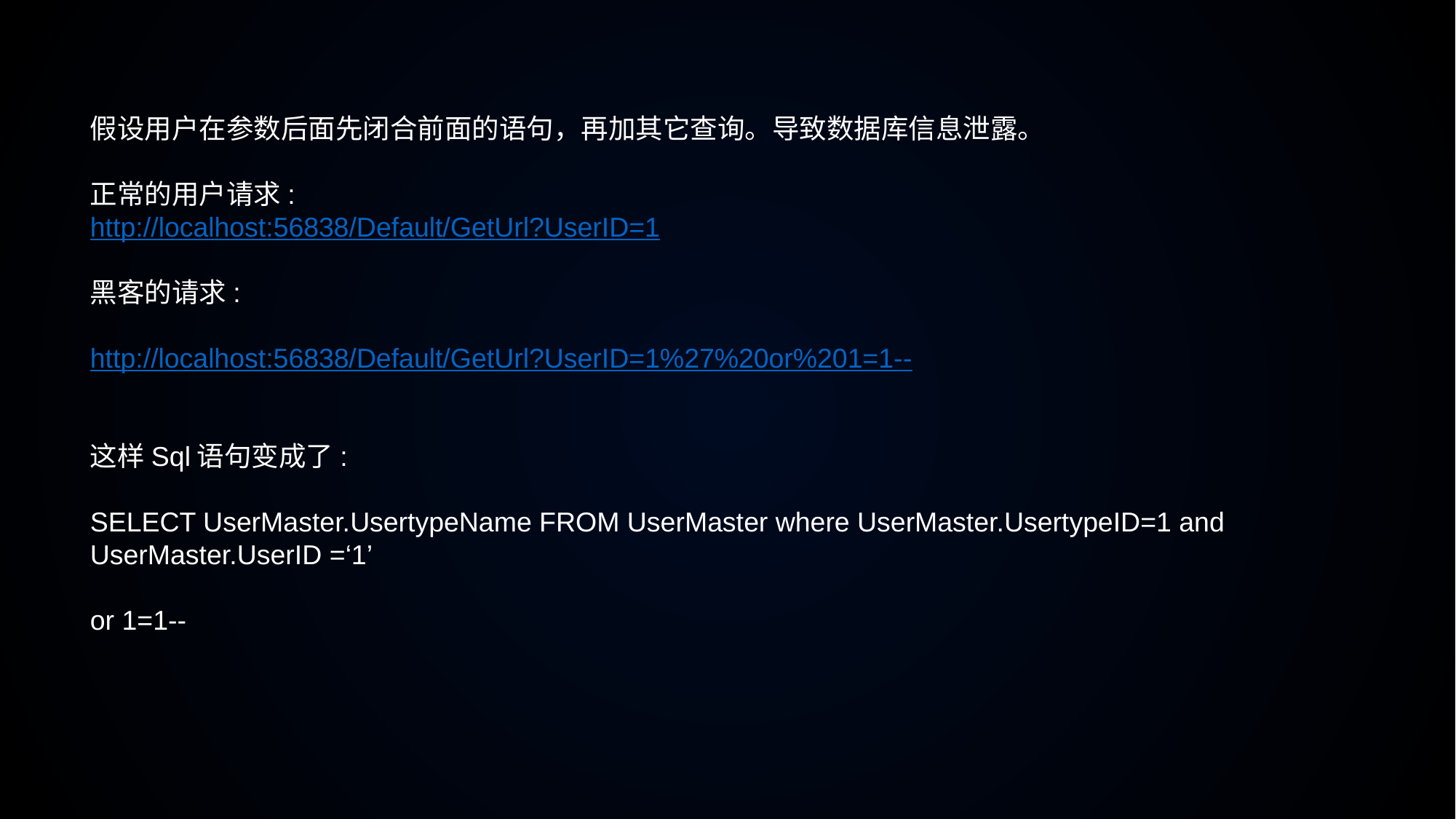

假设用户在参数后面先闭合前面的语句，再加其它查询。导致数据库信息泄露。

正常的用户请求:
http://localhost:56838/Default/GetUrl?UserID=1

黑客的请求:

http://localhost:56838/Default/GetUrl?UserID=1%27%20or%201=1--

这样Sql语句变成了:

SELECT UserMaster.UsertypeName FROM UserMaster where UserMaster.UsertypeID=1 and UserMaster.UserID =‘1’

or 1=1--